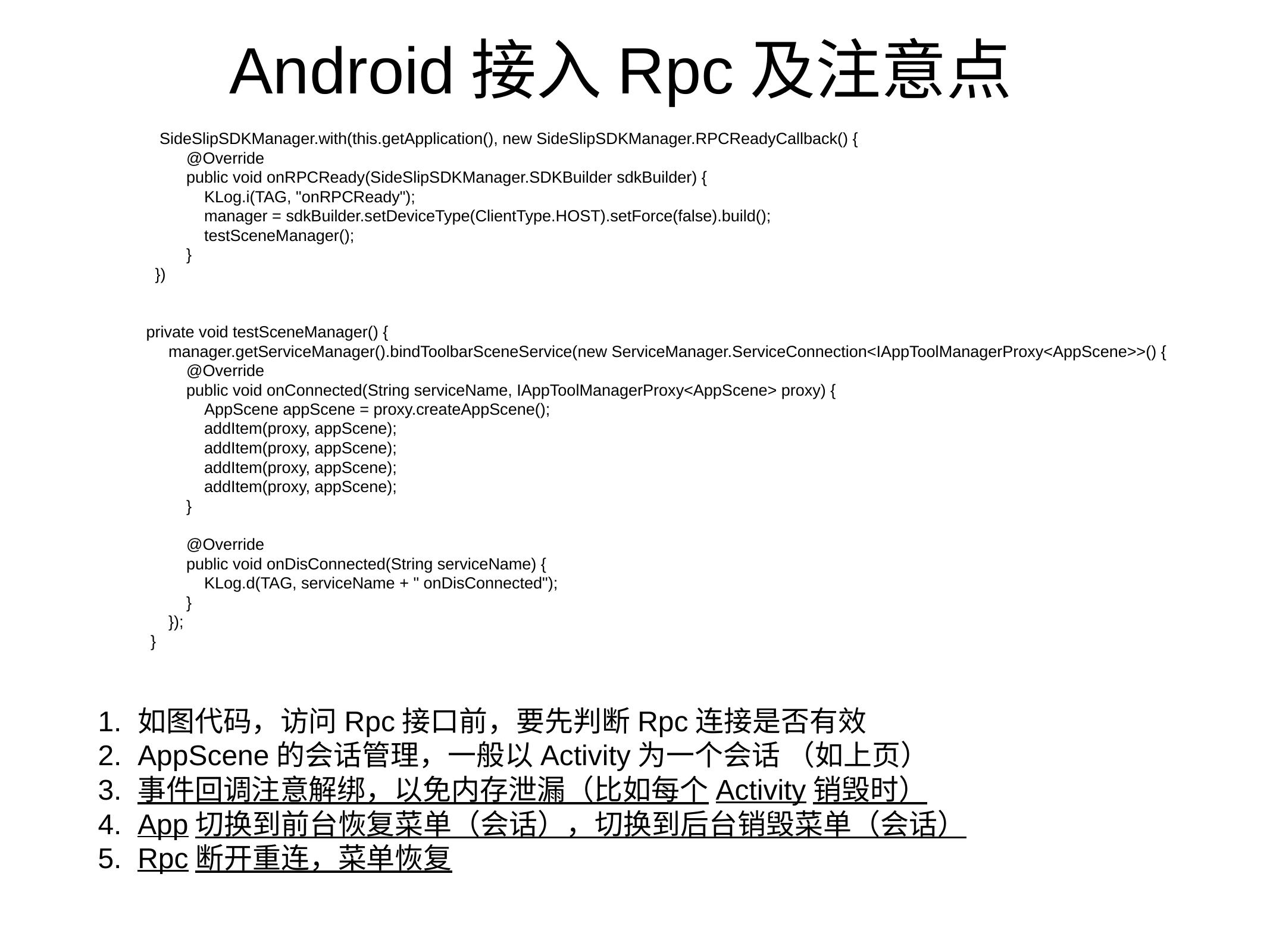

# Android接入Rpc及注意点
      SideSlipSDKManager.with(this.getApplication(), new SideSlipSDKManager.RPCReadyCallback() {
            @Override
            public void onRPCReady(SideSlipSDKManager.SDKBuilder sdkBuilder) {
                KLog.i(TAG, "onRPCReady");
                manager = sdkBuilder.setDeviceType(ClientType.HOST).setForce(false).build();
                testSceneManager();
            }
     })

   private void testSceneManager() {
        manager.getServiceManager().bindToolbarSceneService(new ServiceManager.ServiceConnection<IAppToolManagerProxy<AppScene>>() {
            @Override
            public void onConnected(String serviceName, IAppToolManagerProxy<AppScene> proxy) {
                AppScene appScene = proxy.createAppScene();
                addItem(proxy, appScene);
                addItem(proxy, appScene);
                addItem(proxy, appScene);
                addItem(proxy, appScene);
            }

            @Override
            public void onDisConnected(String serviceName) {
                KLog.d(TAG, serviceName + " onDisConnected");
            }
        });
    }
如图代码，访问Rpc接口前，要先判断Rpc连接是否有效
AppScene的会话管理，一般以Activity为一个会话 （如上页）
事件回调注意解绑，以免内存泄漏（比如每个Activity销毁时）
App切换到前台恢复菜单（会话），切换到后台销毁菜单（会话）
Rpc断开重连，菜单恢复